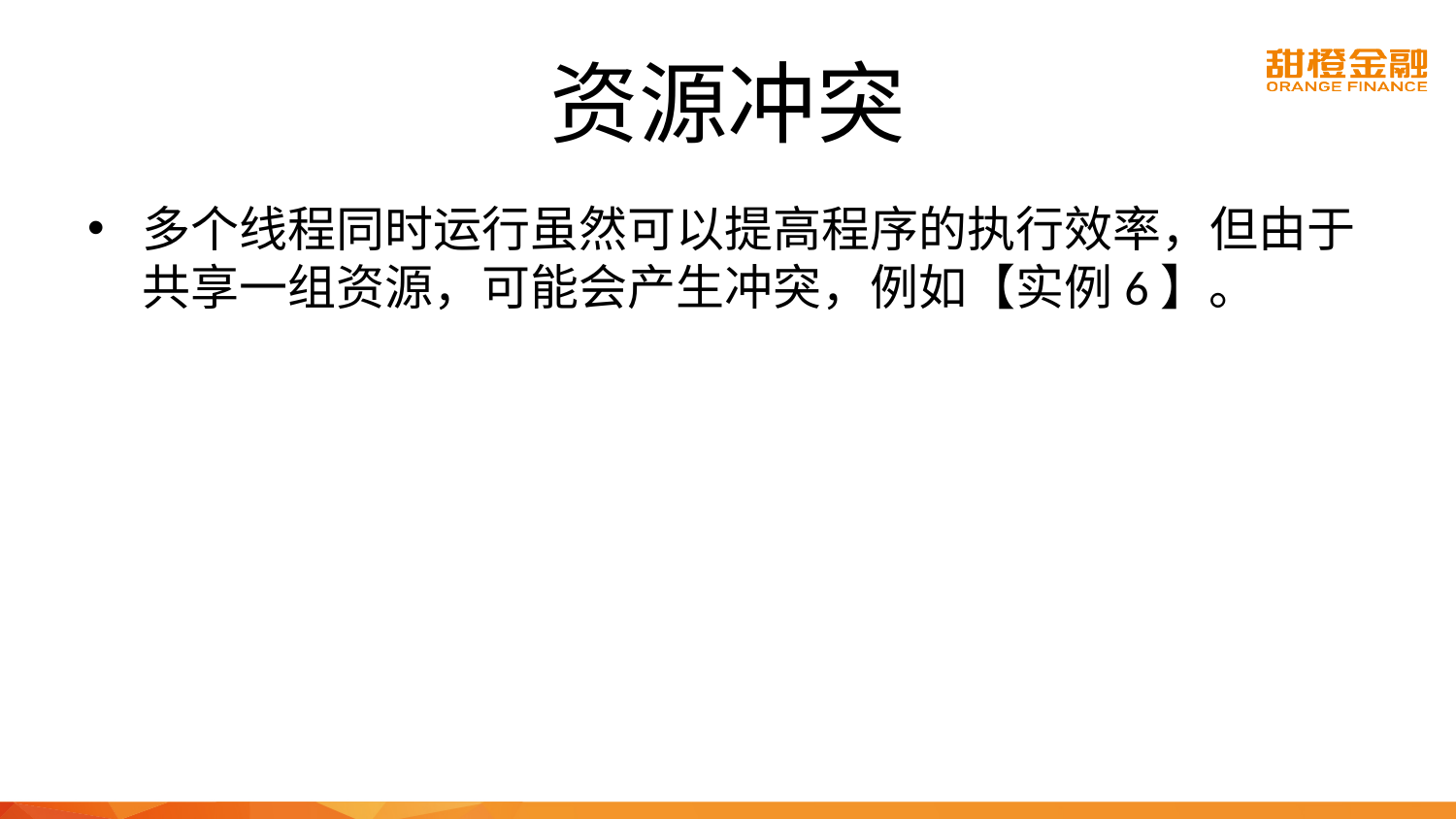

# 资源冲突
多个线程同时运行虽然可以提高程序的执行效率，但由于共享一组资源，可能会产生冲突，例如【实例6】。